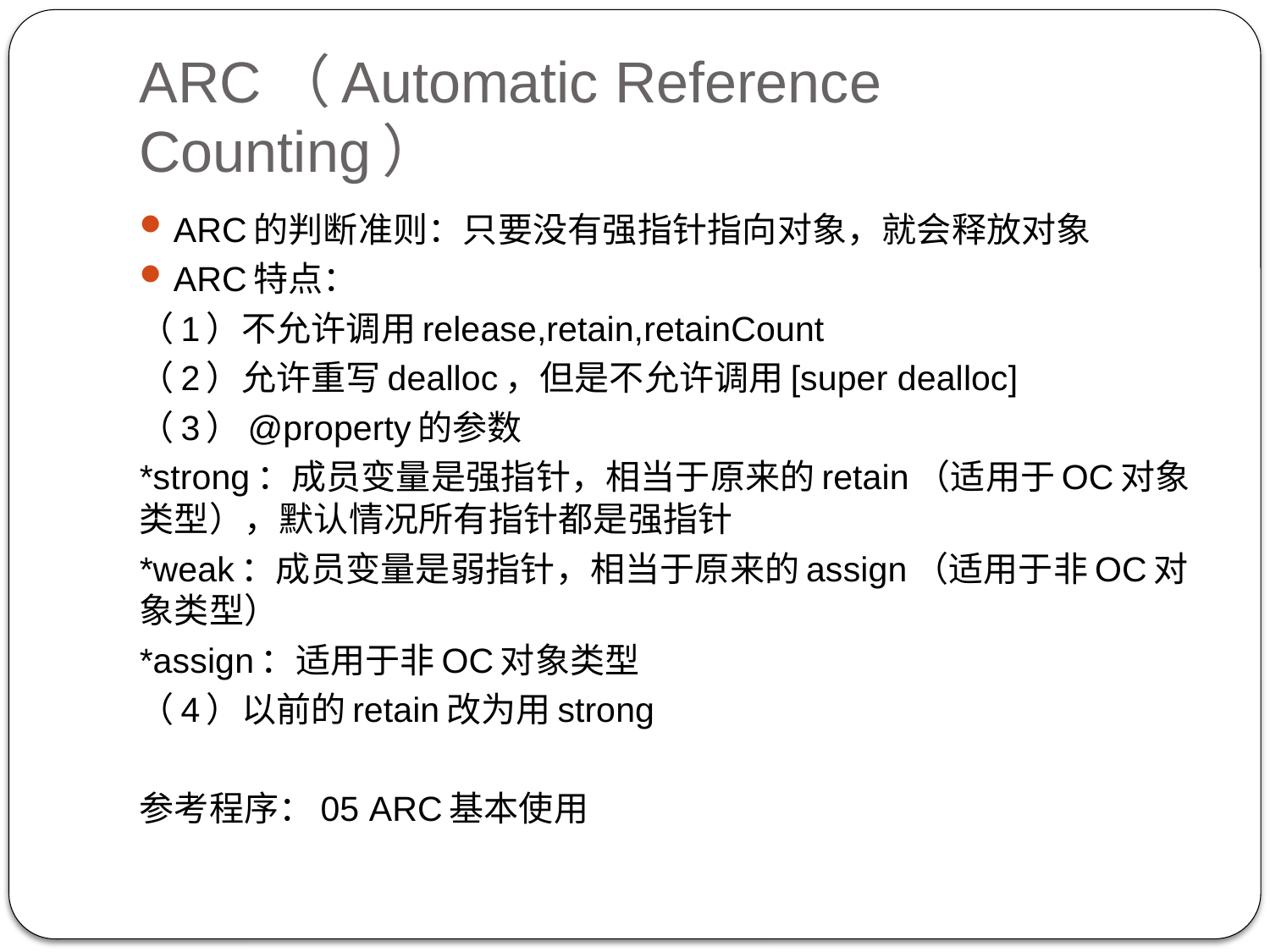

# ARC（Automatic Reference Counting）
ARC的判断准则：只要没有强指针指向对象，就会释放对象
ARC特点：
（1）不允许调用release,retain,retainCount
（2）允许重写dealloc，但是不允许调用[super dealloc]
（3）@property的参数
*strong：成员变量是强指针，相当于原来的retain（适用于OC对象类型），默认情况所有指针都是强指针
*weak：成员变量是弱指针，相当于原来的assign（适用于非OC对象类型）
*assign：适用于非OC对象类型
（4）以前的retain改为用strong

参考程序：05 ARC基本使用